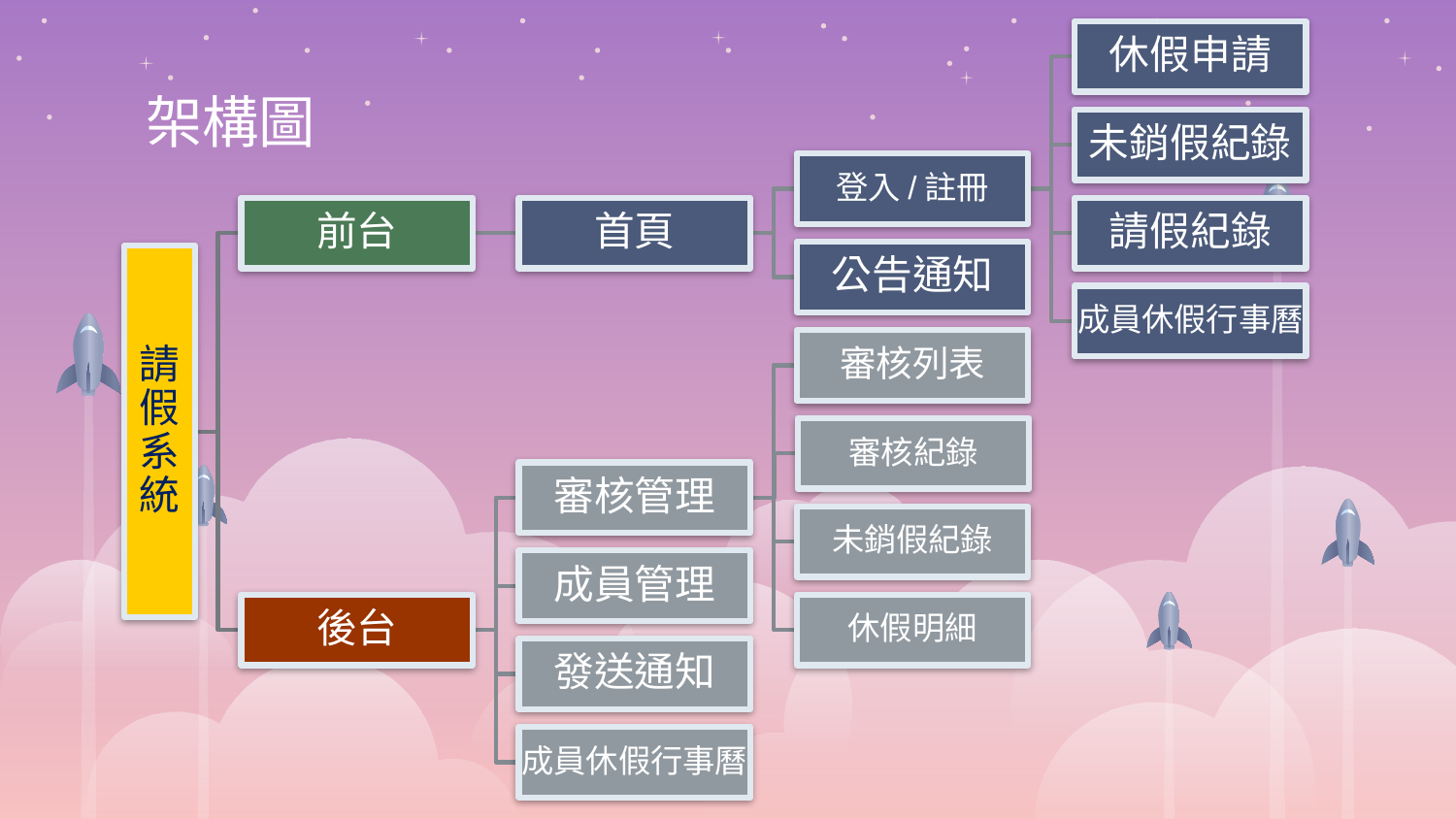

請假系統
前台
首頁
登入/註冊
休假申請
未銷假紀錄
請假紀錄
成員休假行事曆
公告通知
後台
審核管理
審核列表
審核紀錄
未銷假紀錄
休假明細
成員管理
發送通知
成員休假行事曆
架構圖